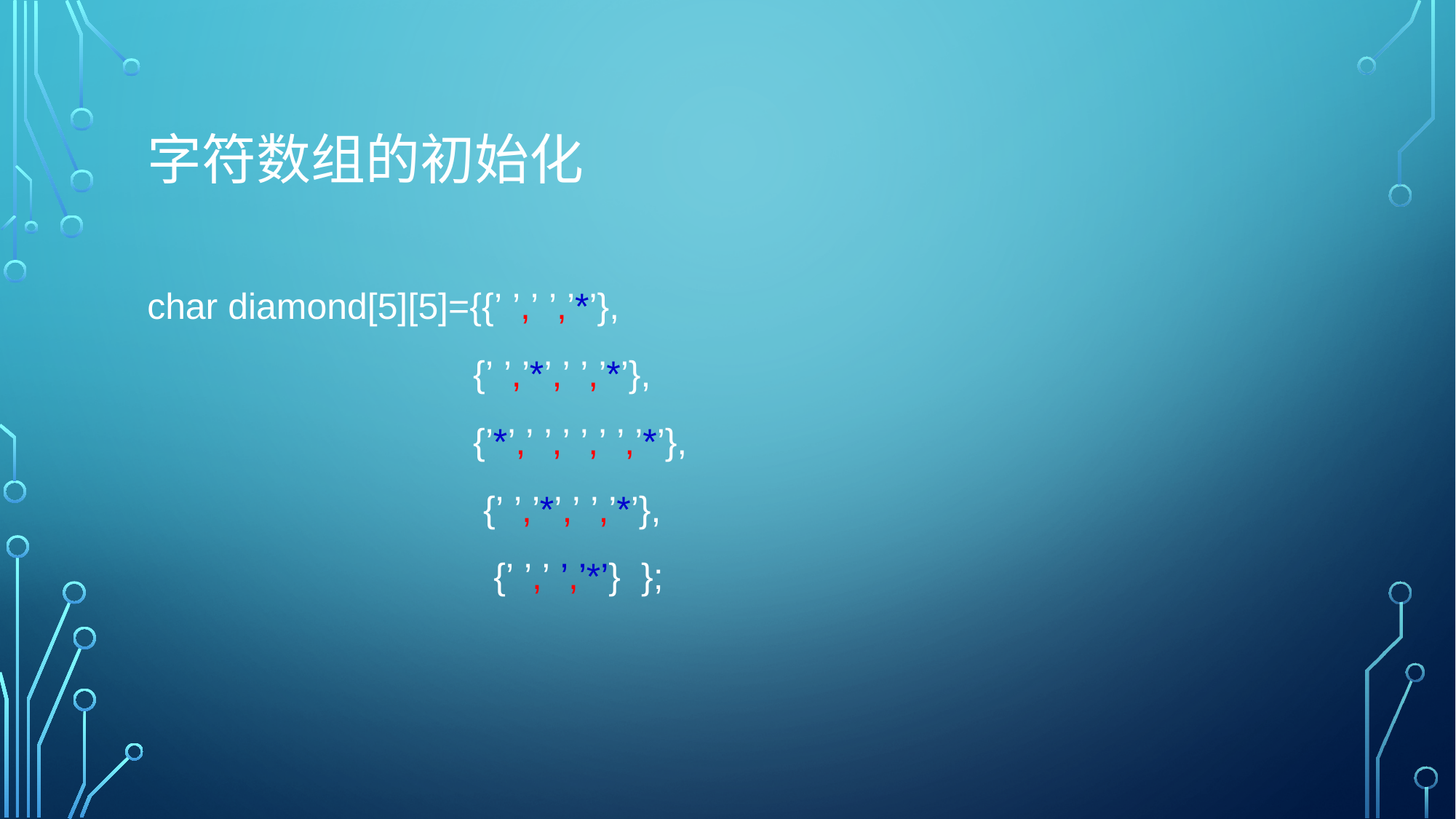

# 字符数组的初始化
char diamond[5][5]={{’ ’,’ ’,’*’},
                                {’ ’,’*’,’ ’,’*’},
                                {’*’,’ ’,’ ’,’ ’,’*’},
                                 {’ ’,’*’,’ ’,’*’},
                                  {’ ’,’ ’,’*’}  };